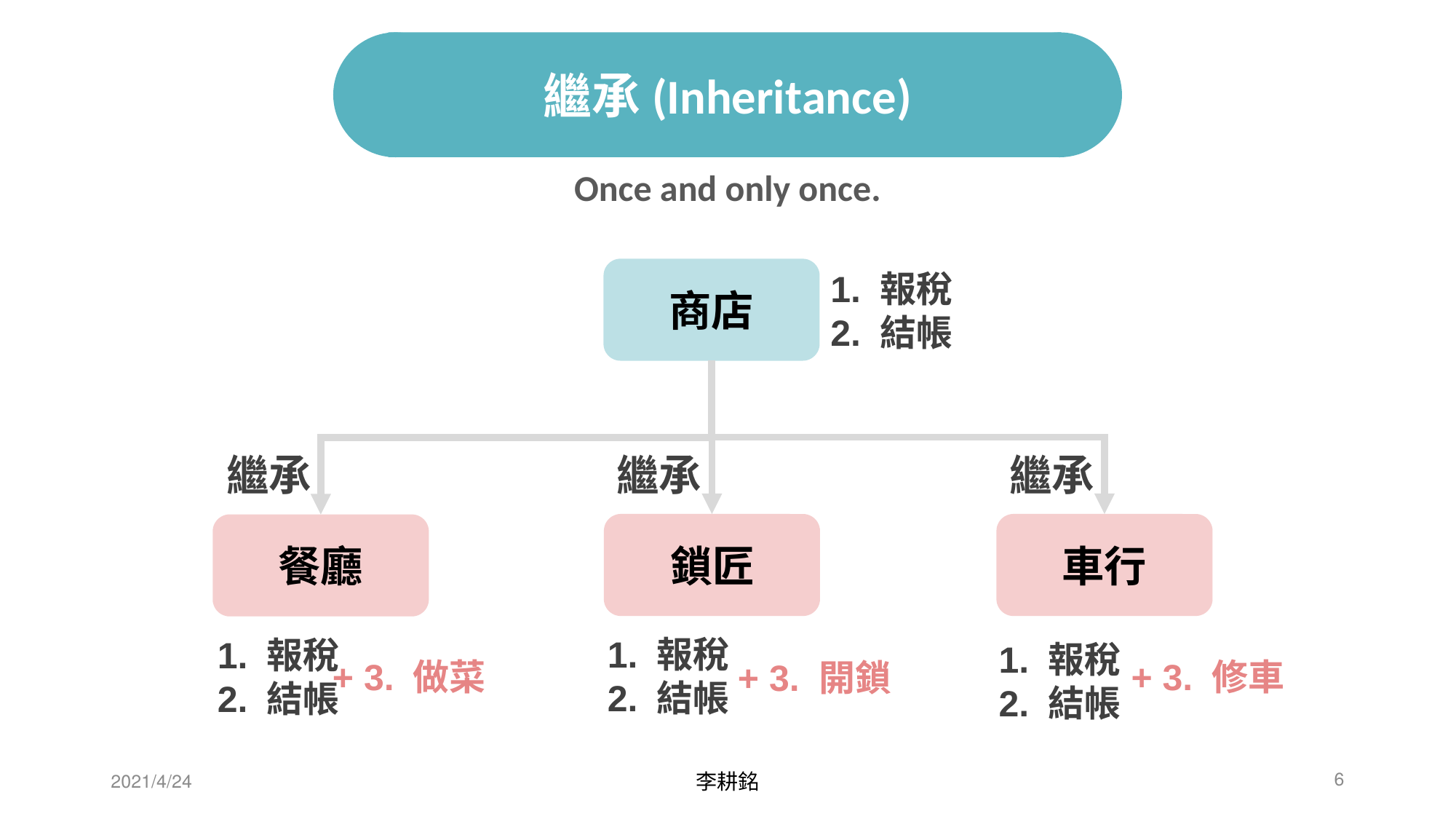

# 繼承(Inheritance)
Once and only once.
1. 報稅
2. 結帳

商店
繼承
繼承
繼承

餐廳
車行
鎖匠
1. 報稅
2. 結帳
1. 報稅
2. 結帳
1. 報稅
2. 結帳
+ 3. 做菜
+ 3. 修車
+ 3. 開鎖
2021/4/24
李耕銘
6